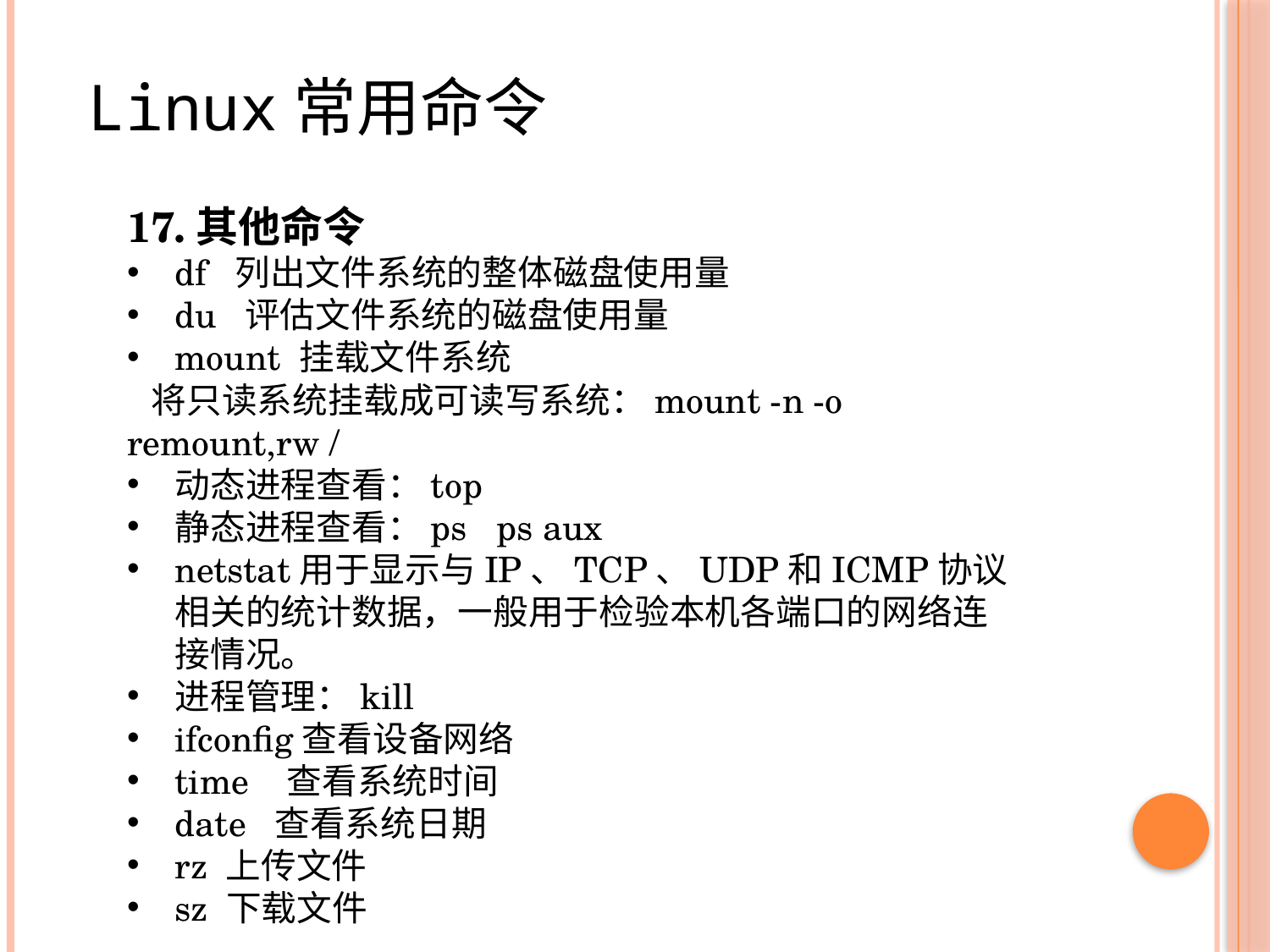

Linux常用命令
17.其他命令
df  列出文件系统的整体磁盘使用量
du  评估文件系统的磁盘使用量
mount 挂载文件系统
  将只读系统挂载成可读写系统：mount -n -o remount,rw /
动态进程查看：top
静态进程查看：ps   ps aux
netstat用于显示与IP、TCP、UDP和ICMP协议相关的统计数据，一般用于检验本机各端口的网络连接情况。
进程管理：kill
ifconfig查看设备网络
time   查看系统时间
date  查看系统日期
rz 上传文件
sz 下载文件